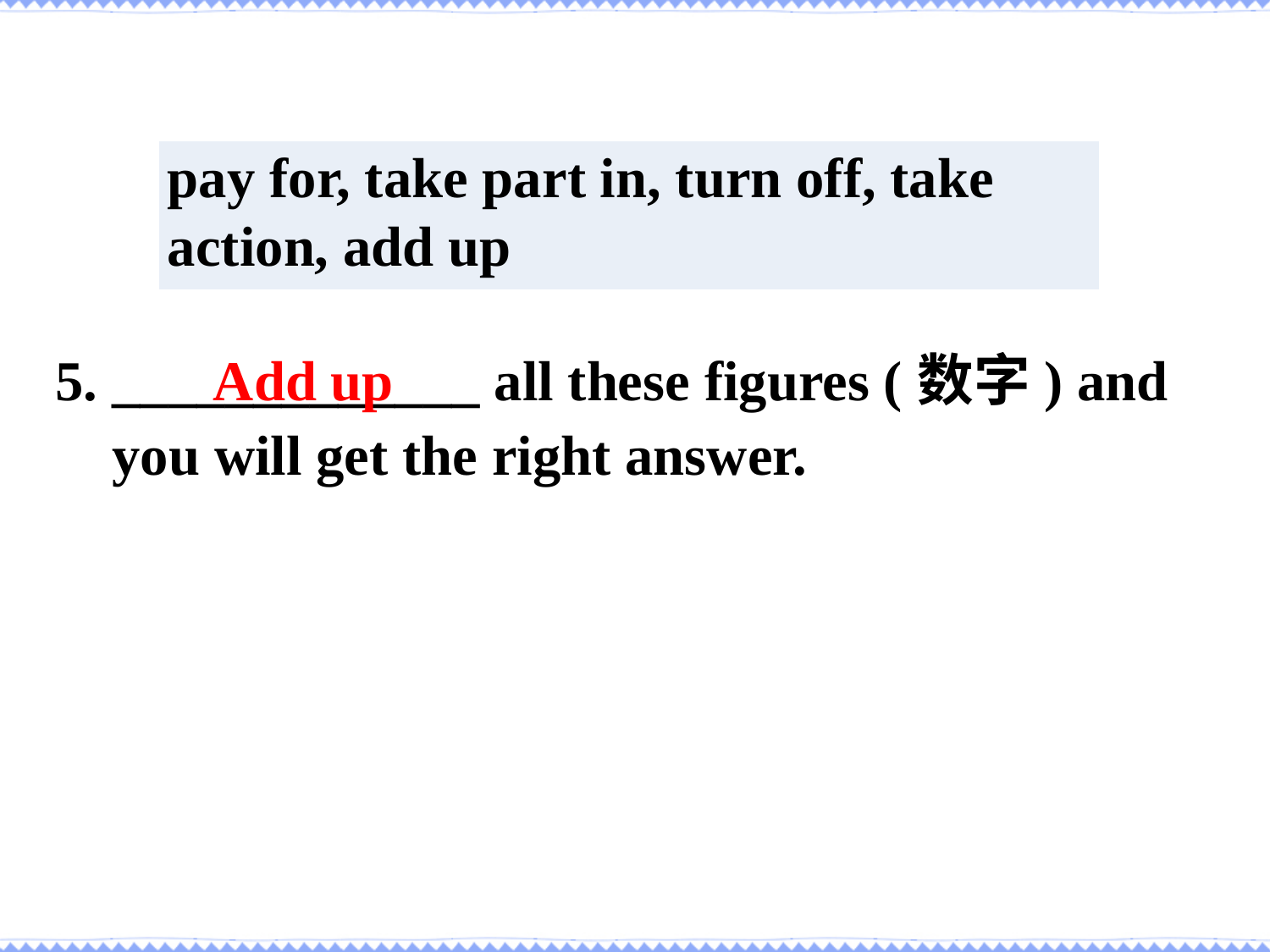

| pay for, take part in, turn off, take action, add up |
| --- |
5. _____________ all these figures (数字) and
    you will get the right answer.
Add up